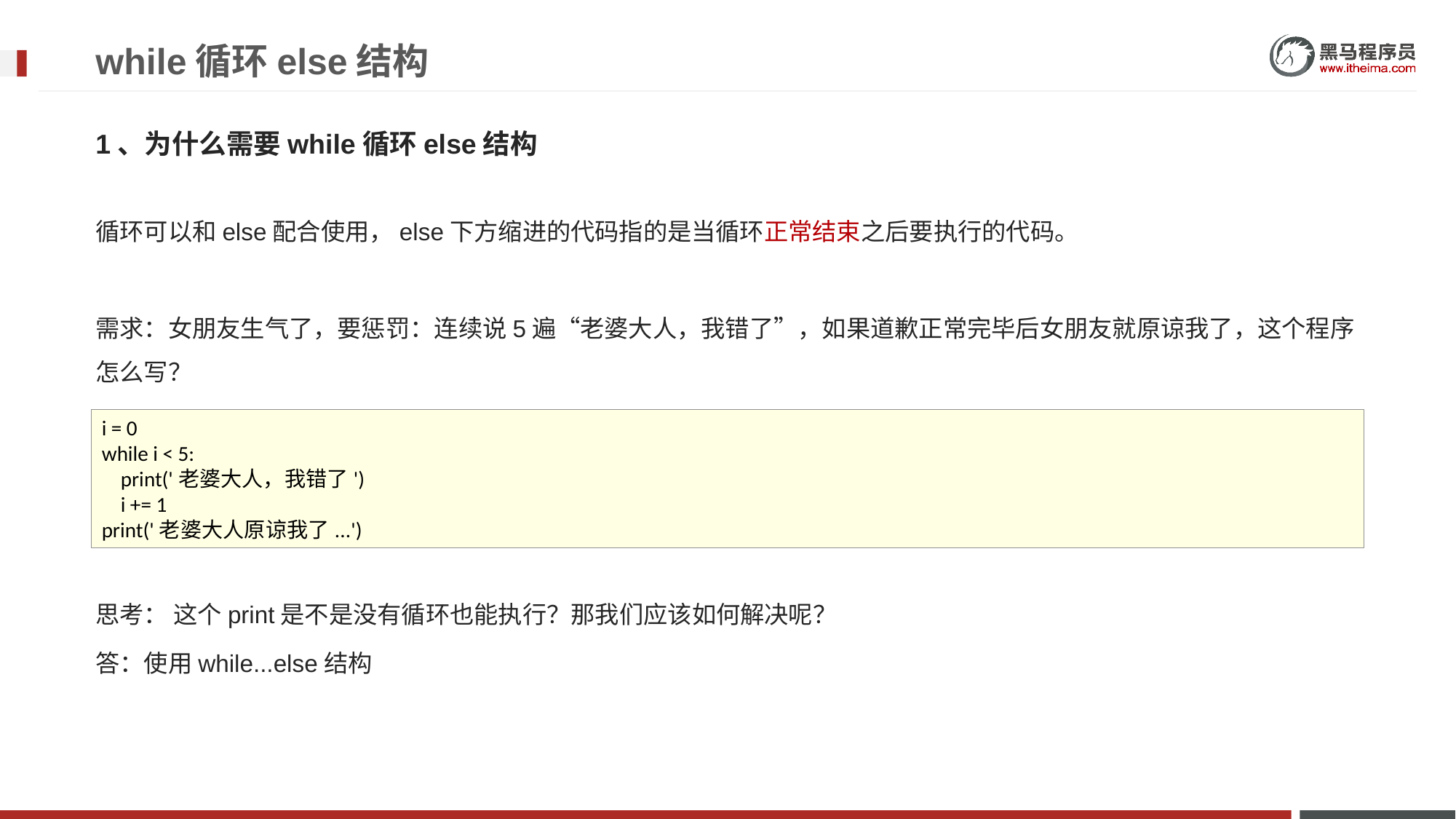

# while循环else结构
1、为什么需要while循环else结构
循环可以和else配合使用，else下方缩进的代码指的是当循环正常结束之后要执行的代码。

需求：女朋友生气了，要惩罚：连续说5遍“老婆大人，我错了”，如果道歉正常完毕后女朋友就原谅我了，这个程序怎么写？

思考： 这个print是不是没有循环也能执行？那我们应该如何解决呢？
答：使用while...else结构
i = 0
while i < 5:
    print('老婆大人，我错了')
    i += 1
print('老婆大人原谅我了...')